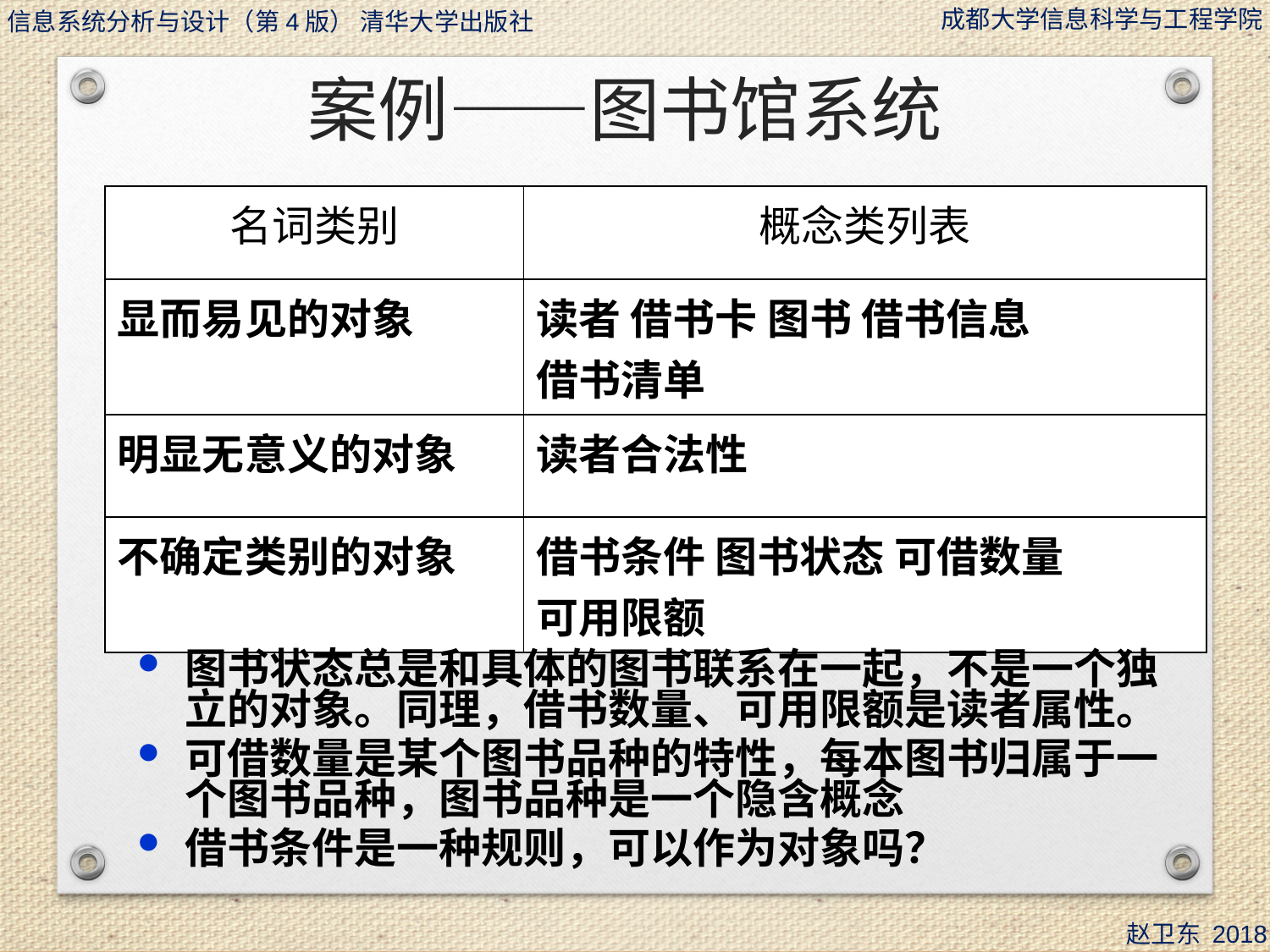

# 案例——图书馆系统
| 名词类别 | 概念类列表 |
| --- | --- |
| 显而易见的对象 | 读者 借书卡 图书 借书信息 借书清单 |
| 明显无意义的对象 | 读者合法性 |
| 不确定类别的对象 | 借书条件 图书状态 可借数量 可用限额 |
图书状态总是和具体的图书联系在一起，不是一个独立的对象。同理，借书数量、可用限额是读者属性。
可借数量是某个图书品种的特性，每本图书归属于一个图书品种，图书品种是一个隐含概念
借书条件是一种规则，可以作为对象吗？